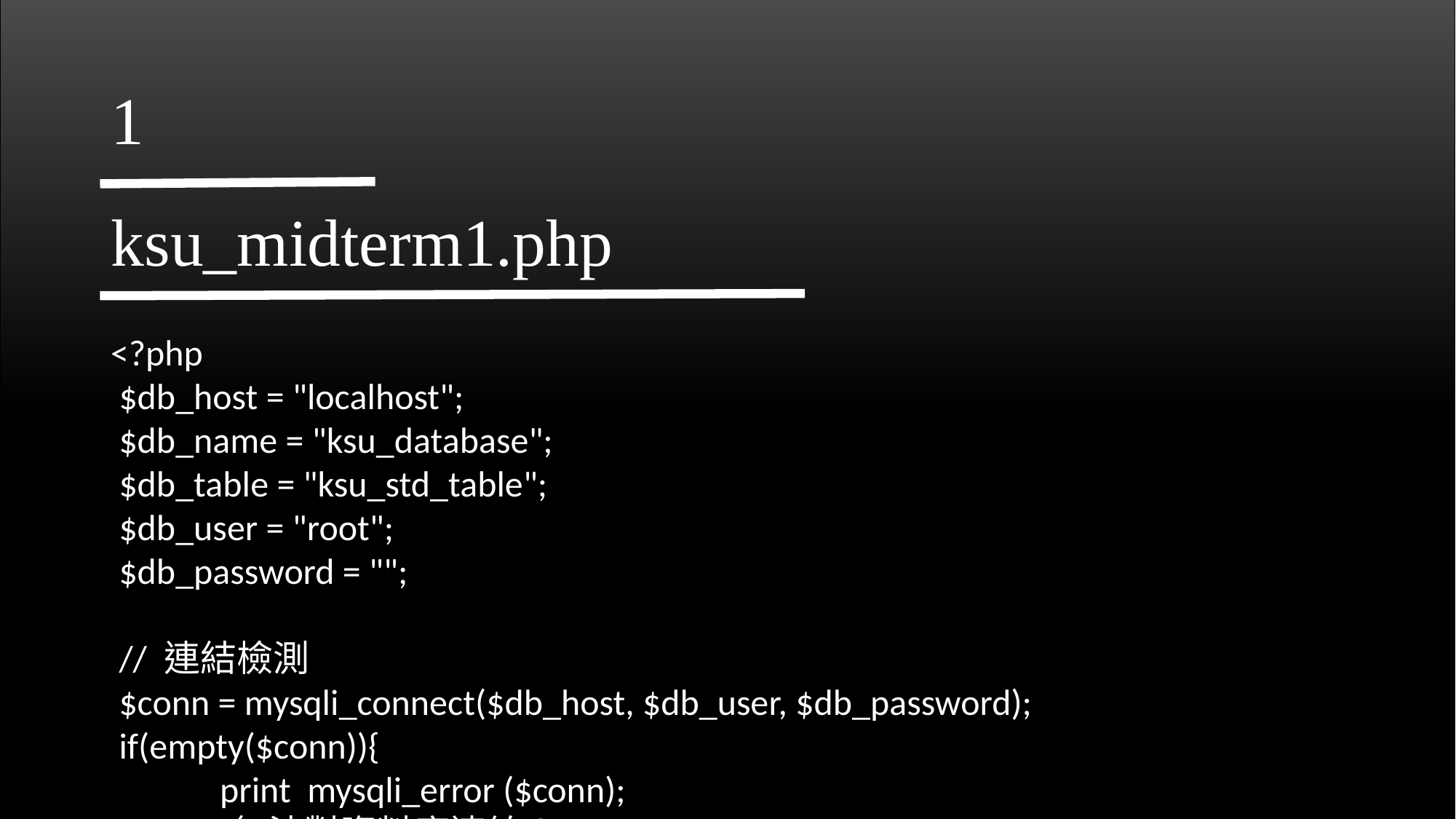

# 1
ksu_midterm1.php
<?php
 $db_host = "localhost";
 $db_name = "ksu_database";
 $db_table = "ksu_std_table";
 $db_user = "root";
 $db_password = "";

 // 連結檢測
 $conn = mysqli_connect($db_host, $db_user, $db_password);
 if(empty($conn)){
	print  mysqli_error ($conn);
    die ("無法對資料庫連線！" );
	exit;
 }
 if(!mysqli_select_db( $conn, $db_name)){
	die("資料庫不存在!");
	exit;
 }

 //自型設定
 mysqli_set_charset($conn,'utf8');

 echo "ksu_std_table  學生於各系人數顯示如下:". "<br/><br/>";
 $result = mysqli_query($conn,
                        "SELECT ksu_std_name, ksu_std_id, ksu_std_grade
 						 FROM   ksu_std_table");
 echo "<table border='1'>
 <tr>
   <th>學生姓名 </th> <th>學號</th> <th>分數</th>
 </tr>";

 //使用 mysqli_fetch_array() 取回資料庫資料
 while($row = mysqli_fetch_array($result))
 {
   echo "<tr>";
   echo "<td>" . $row['ksu_std_name'] . "</td>";
   echo "<td>" . $row['ksu_std_id'] .   "</td>";
   echo "<td>" . $row['ksu_std_grade'] .   "</td>";
   echo "</tr>";
 }
 echo "</table>";
 echo "records found!"."<br/><br/>";
?>
<form enctype="multipart/form-data"  method="post" action="ksu_midterm1.html">
<input type="submit" name="sub" value="返回"/>
</form>